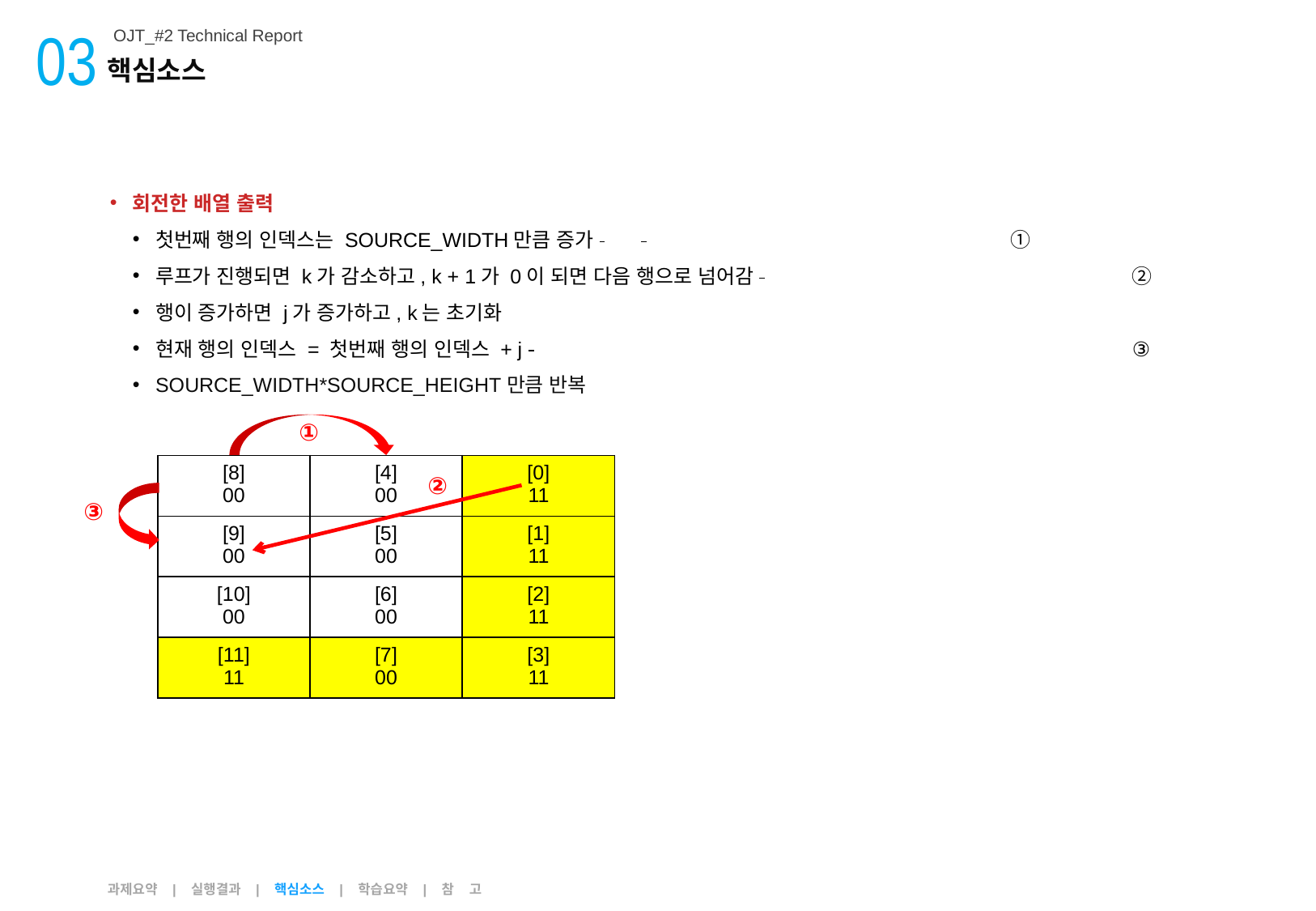

03
OJT_#2 Technical Report
핵심소스
회전한 배열 출력
첫번째 행의 인덱스는 SOURCE_WIDTH만큼 증가  	 			 ①
루프가 진행되면 k가 감소하고, k + 1가 0이 되면 다음 행으로 넘어감  			 ②
행이 증가하면 j가 증가하고, k는 초기화
현재 행의 인덱스 = 첫번째 행의 인덱스 + j  					 ③
SOURCE_WIDTH*SOURCE_HEIGHT만큼 반복

①
| [8] 00 | [4] 00 | [0] 11 |
| --- | --- | --- |
| [9] 00 | [5] 00 | [1] 11 |
| [10] 00 | [6] 00 | [2] 11 |
| [11] 11 | [7] 00 | [3] 11 |
②

③
과제요약   |   실행결과   |   핵심소스   |   학습요약   |   참    고